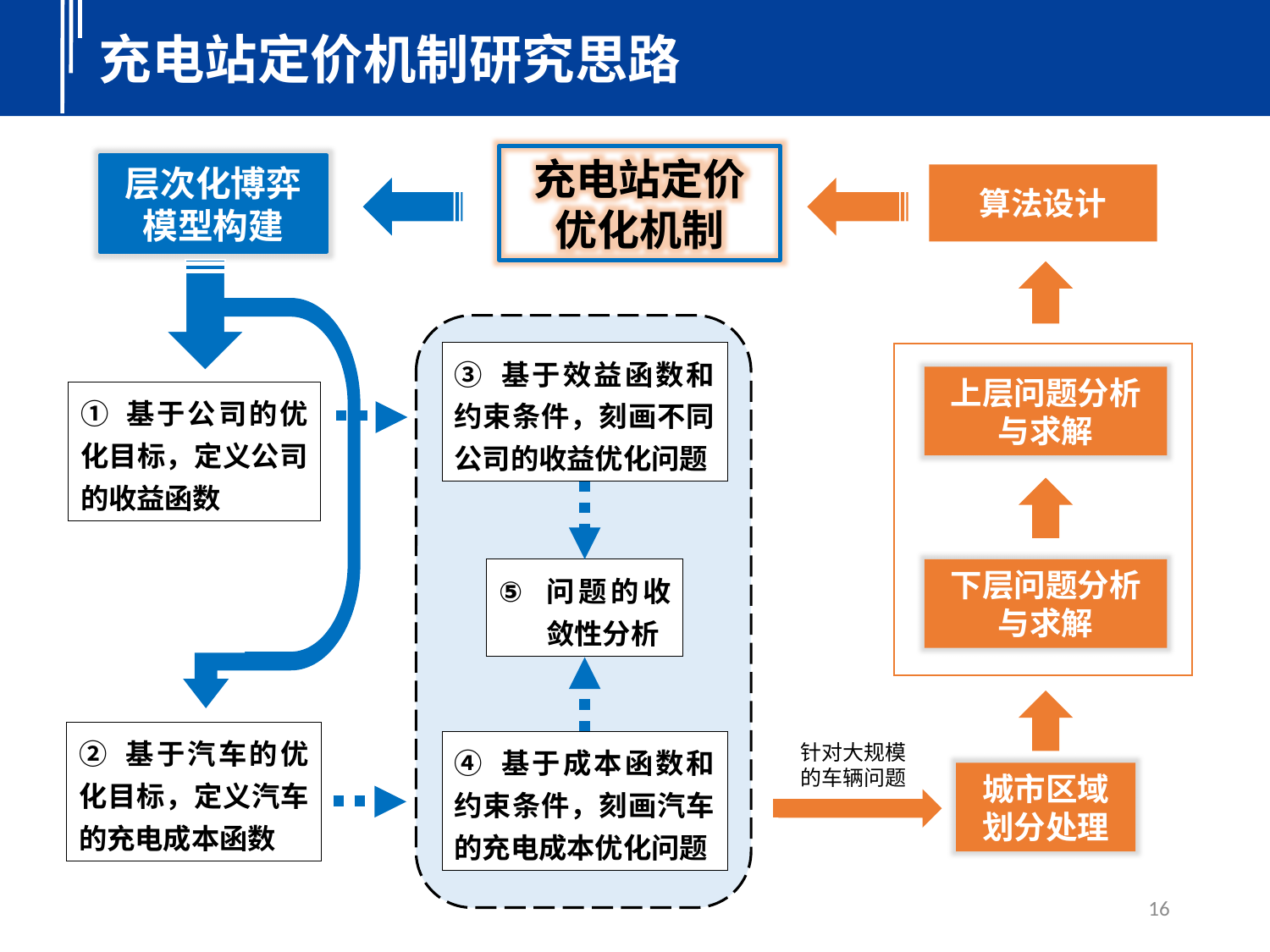

充电站定价机制研究思路
充电站定价
优化机制
层次化博弈模型构建
算法设计

③ 基于效益函数和约束条件，刻画不同公司的收益优化问题

上层问题分析与求解
① 基于公司的优化目标，定义公司的收益函数

下层问题分析与求解
问题的收敛性分析

② 基于汽车的优化目标，定义汽车的充电成本函数
④ 基于成本函数和约束条件，刻画汽车的充电成本优化问题
针对大规模的车辆问题
城市区域划分处理

16